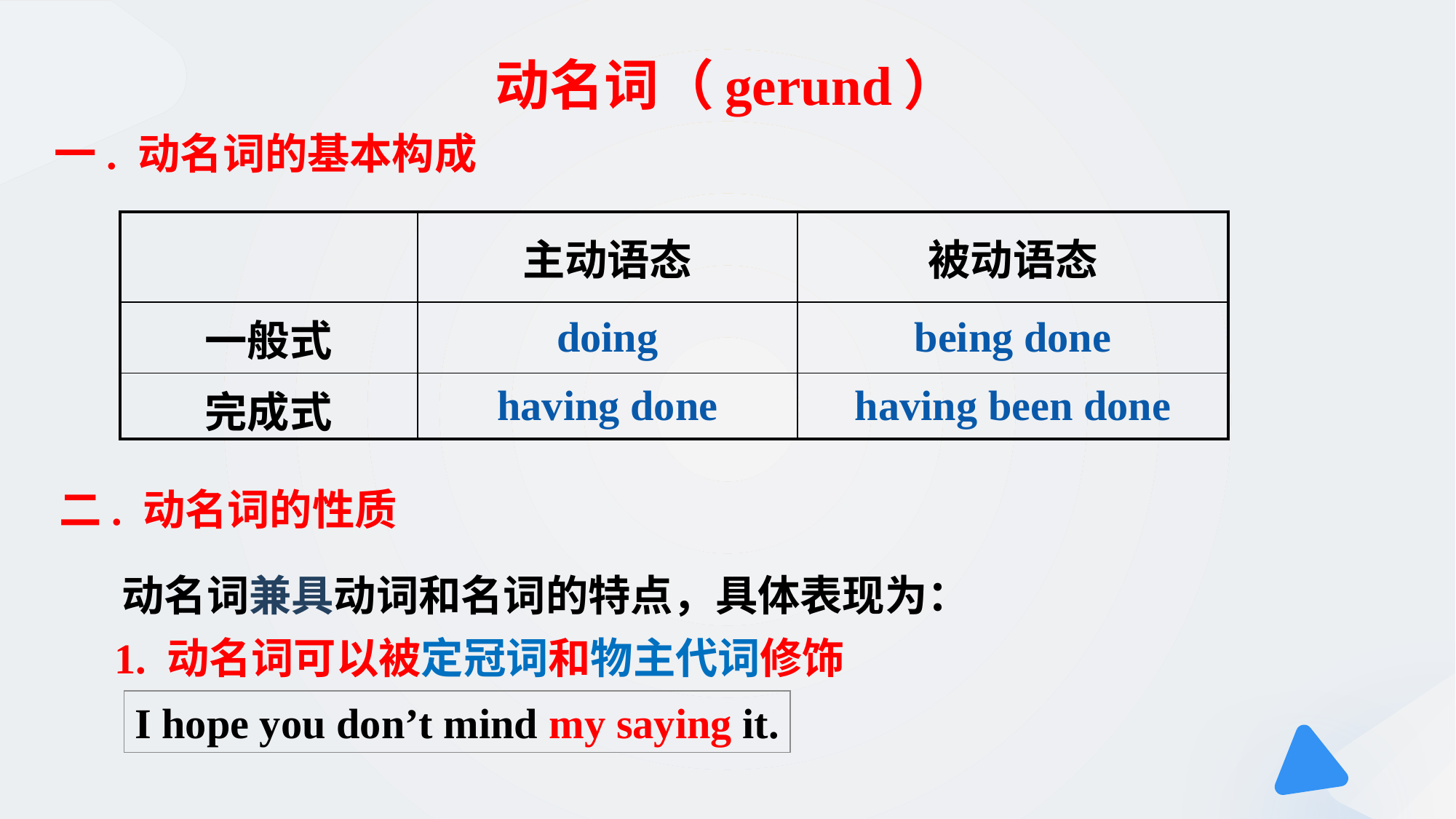

# 动名词（gerund）
一. 动名词的基本构成
|  | 主动语态 | 被动语态 |
| --- | --- | --- |
| 一般式 | doing | being done |
| 完成式 | having done | having been done |
二. 动名词的性质
动名词兼具动词和名词的特点，具体表现为：
1. 动名词可以被定冠词和物主代词修饰
I hope you don’t mind my saying it.